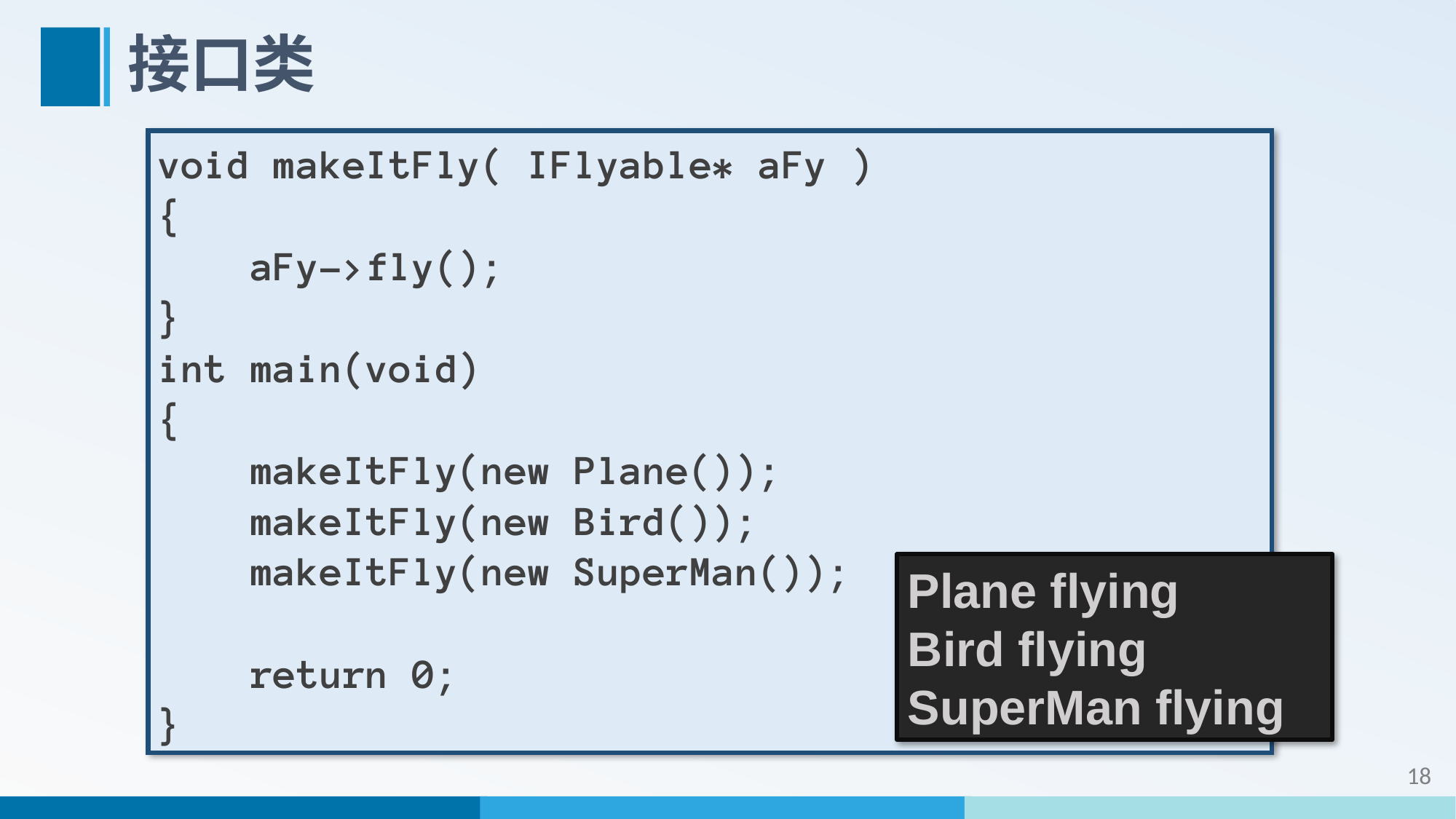

# 接口类
void makeItFly( IFlyable* aFy )
{
    aFy->fly();
}
int main(void)
{
    makeItFly(new Plane());
    makeItFly(new Bird());
    makeItFly(new SuperMan());

    return 0;
}
Plane flying
Bird flying
SuperMan flying